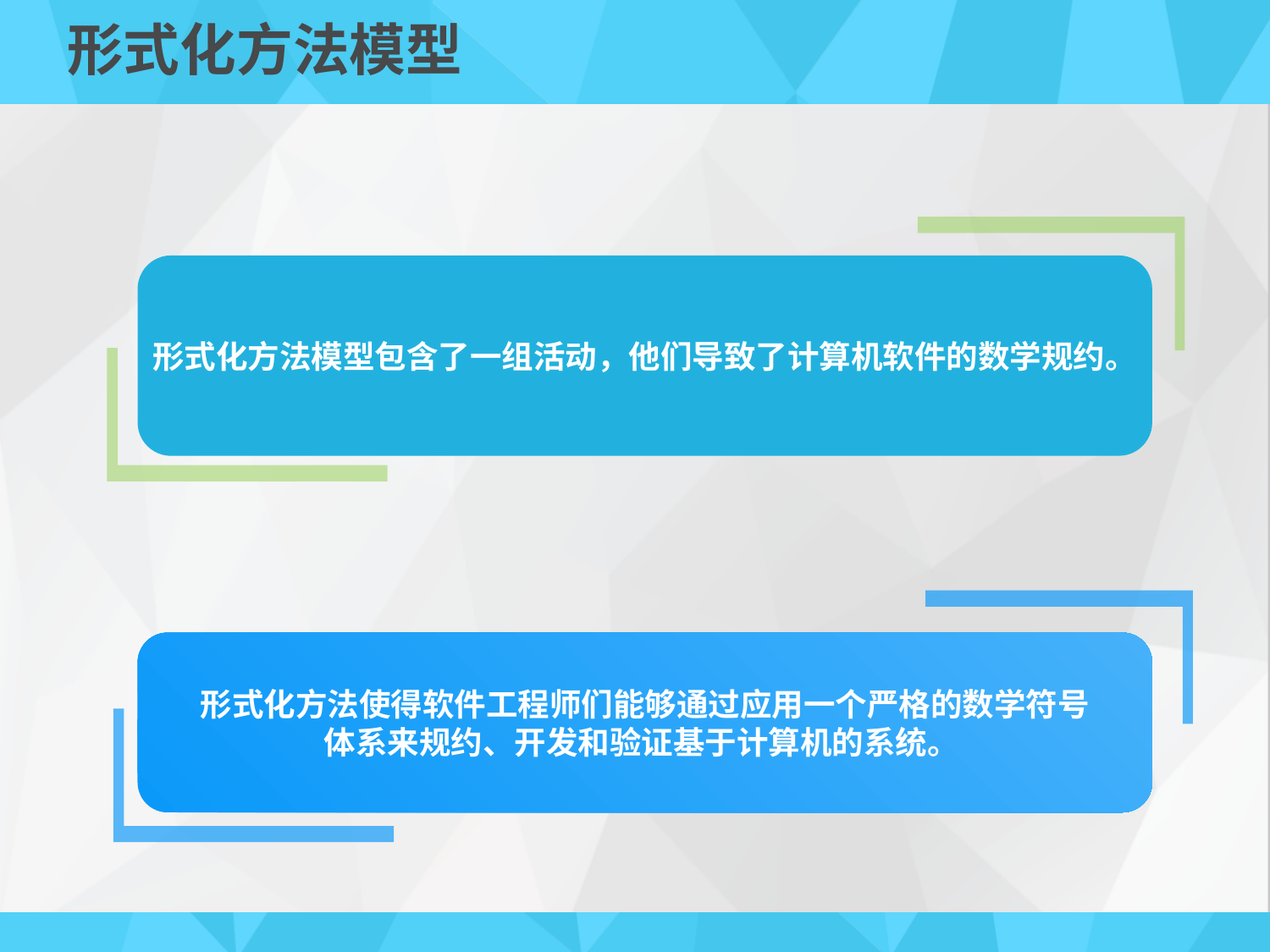

# 形式化方法模型

形式化方法模型包含了一组活动，他们导致了计算机软件的数学规约。

形式化方法使得软件工程师们能够通过应用一个严格的数学符号
体系来规约、开发和验证基于计算机的系统。